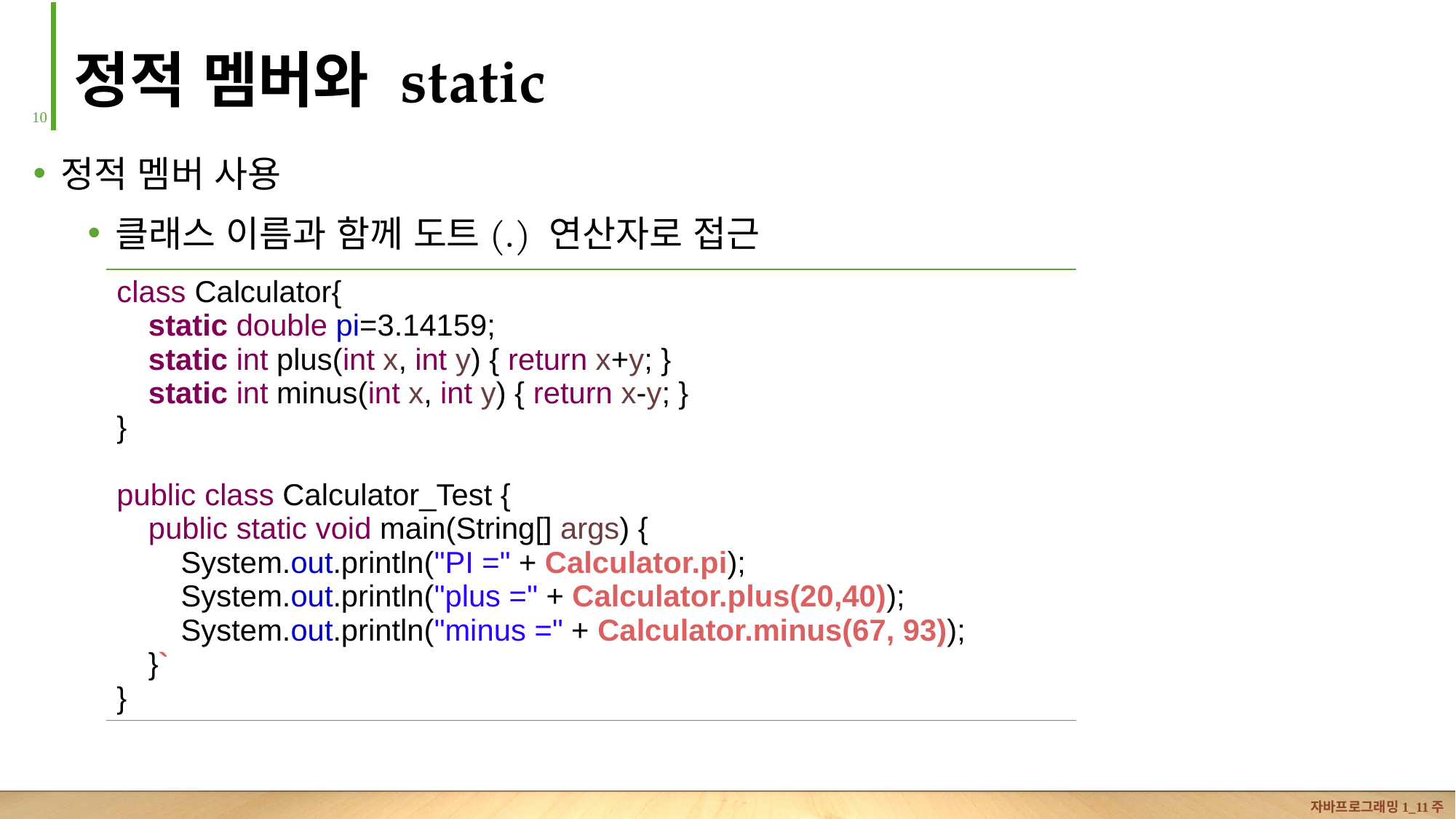

# 정적 멤버와 static
10
정적 멤버 사용
클래스 이름과 함께 도트(.) 연산자로 접근
| class Calculator{ static double pi=3.14159; static int plus(int x, int y) { return x+y; } static int minus(int x, int y) { return x-y; } } public class Calculator\_Test { public static void main(String[] args) { System.out.println("PI =" + Calculator.pi); System.out.println("plus =" + Calculator.plus(20,40)); System.out.println("minus =" + Calculator.minus(67, 93)); }` } |
| --- |
자바프로그래밍1_11주